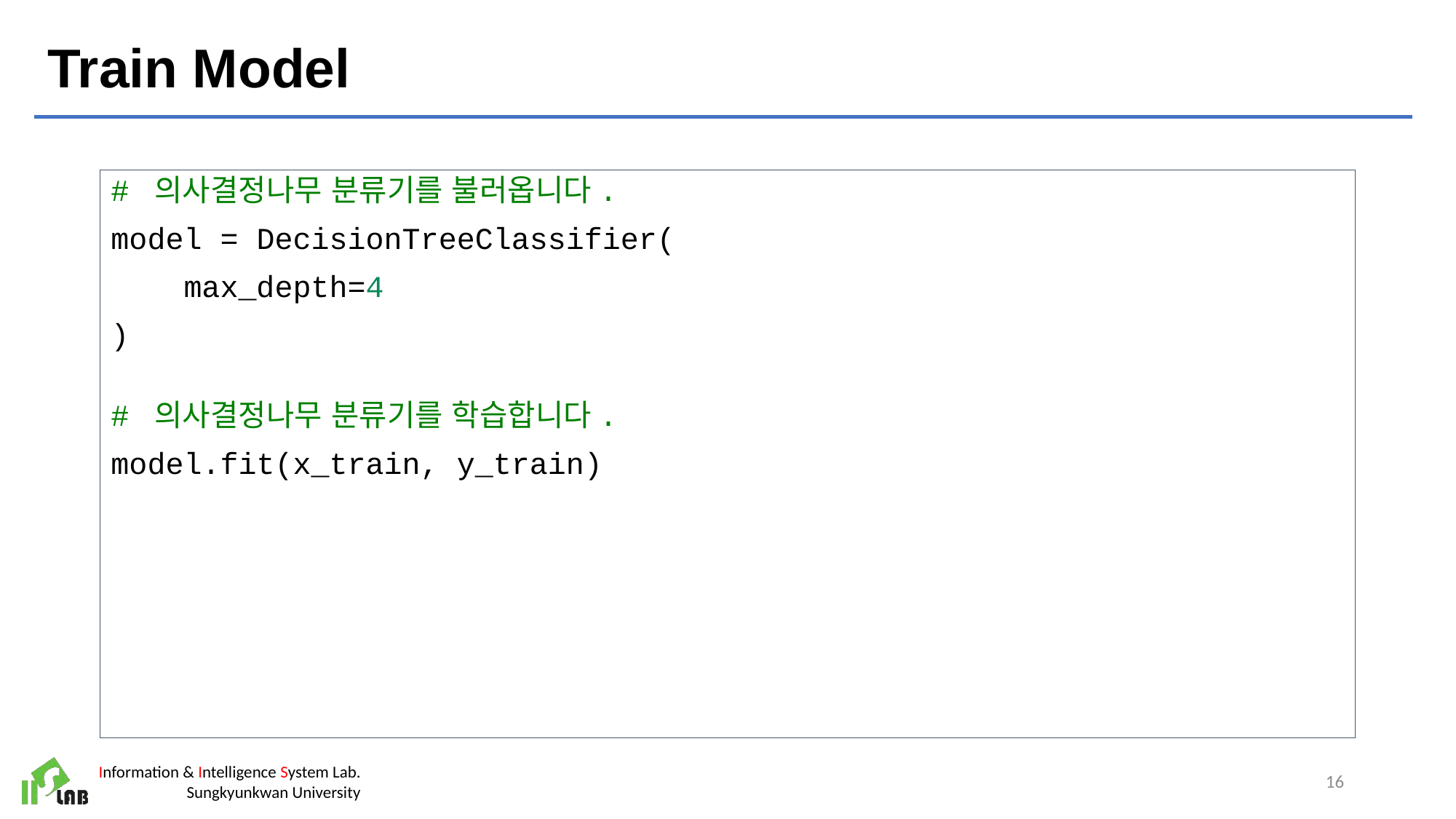

# Train Model
# 의사결정나무 분류기를 불러옵니다.
model = DecisionTreeClassifier(
    max_depth=4
)
# 의사결정나무 분류기를 학습합니다.
model.fit(x_train, y_train)
16